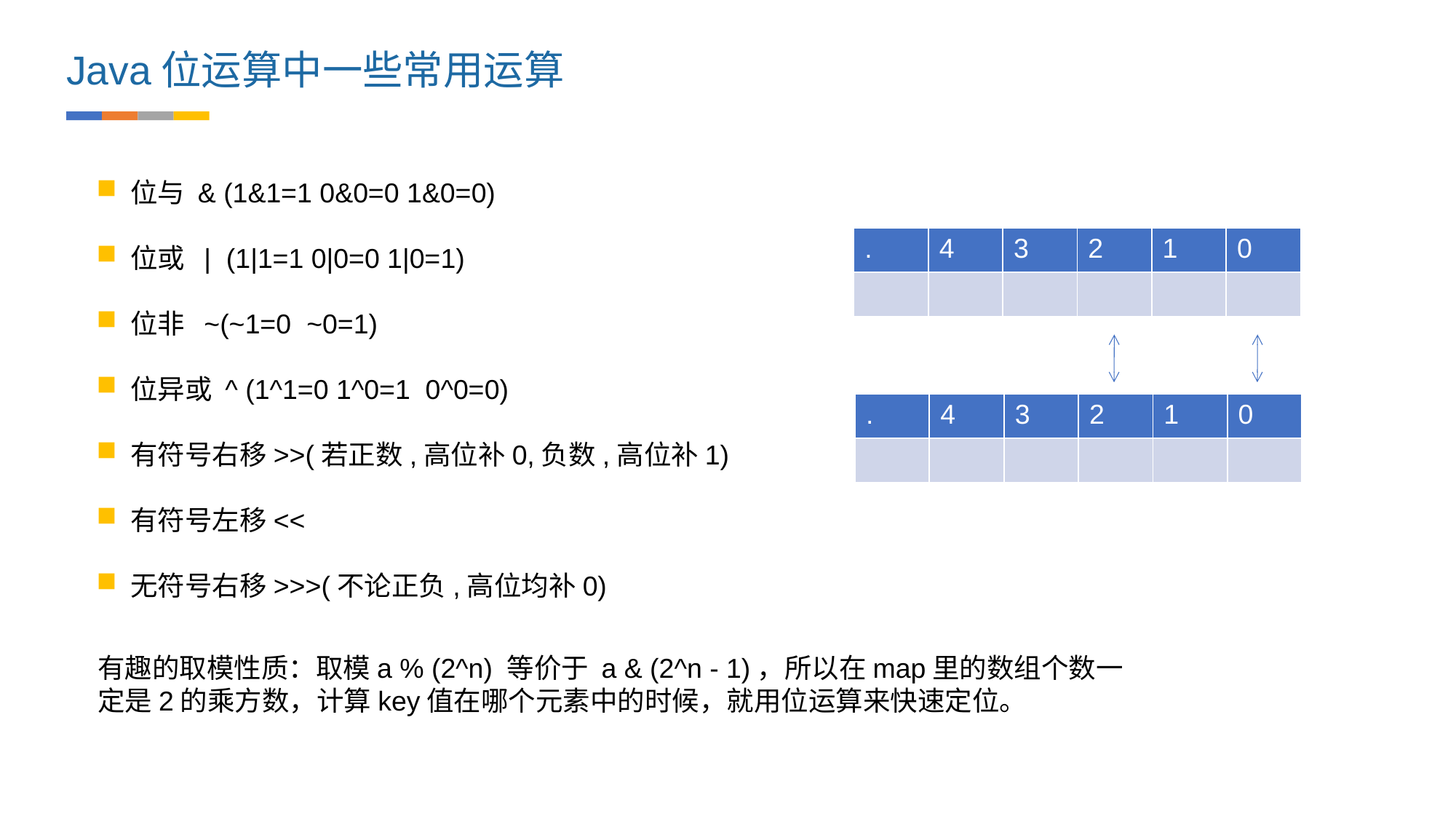

Java位运算中一些常用运算

位与 & (1&1=1 0&0=0 1&0=0)
位或  |  (1|1=1 0|0=0 1|0=1)
位非  ~(~1=0  ~0=1)
位异或 ^ (1^1=0 1^0=1  0^0=0)
有符号右移>>(若正数,高位补0,负数,高位补1)
有符号左移<<
无符号右移>>>(不论正负,高位均补0)
| . | 4 | 3 | 2 | 1 | 0 |
| --- | --- | --- | --- | --- | --- |
|  |  |  |  |  |  |
| . | 4 | 3 | 2 | 1 | 0 |
| --- | --- | --- | --- | --- | --- |
|  |  |  |  |  |  |
有趣的取模性质：取模a % (2^n) 等价于 a & (2^n - 1)，所以在map里的数组个数一定是2的乘方数，计算key值在哪个元素中的时候，就用位运算来快速定位。